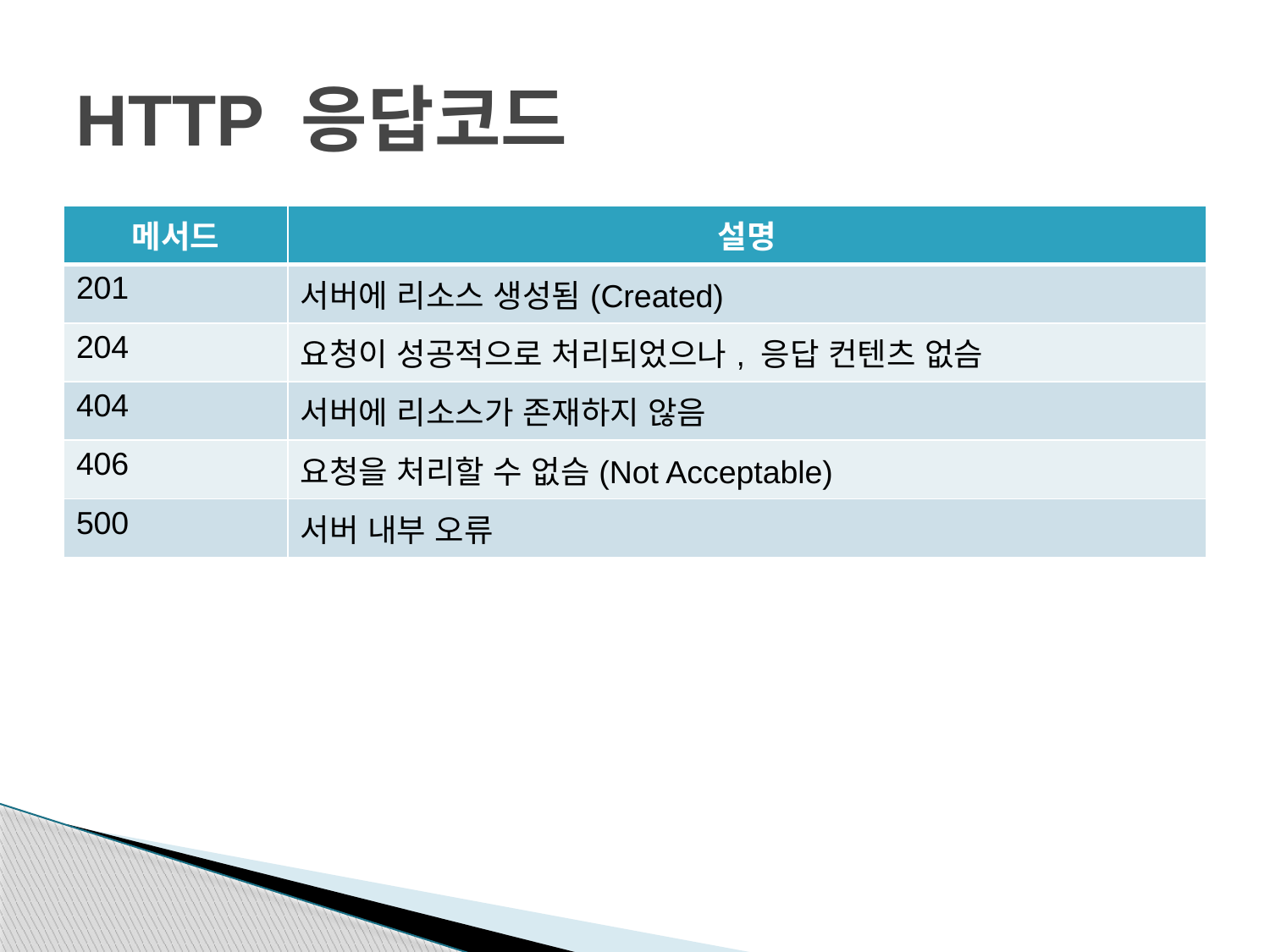

# HTTP 응답코드
| 메서드 | 설명 |
| --- | --- |
| 201 | 서버에 리소스 생성됨(Created) |
| 204 | 요청이 성공적으로 처리되었으나, 응답 컨텐츠 없슴 |
| 404 | 서버에 리소스가 존재하지 않음 |
| 406 | 요청을 처리할 수 없슴(Not Acceptable) |
| 500 | 서버 내부 오류 |